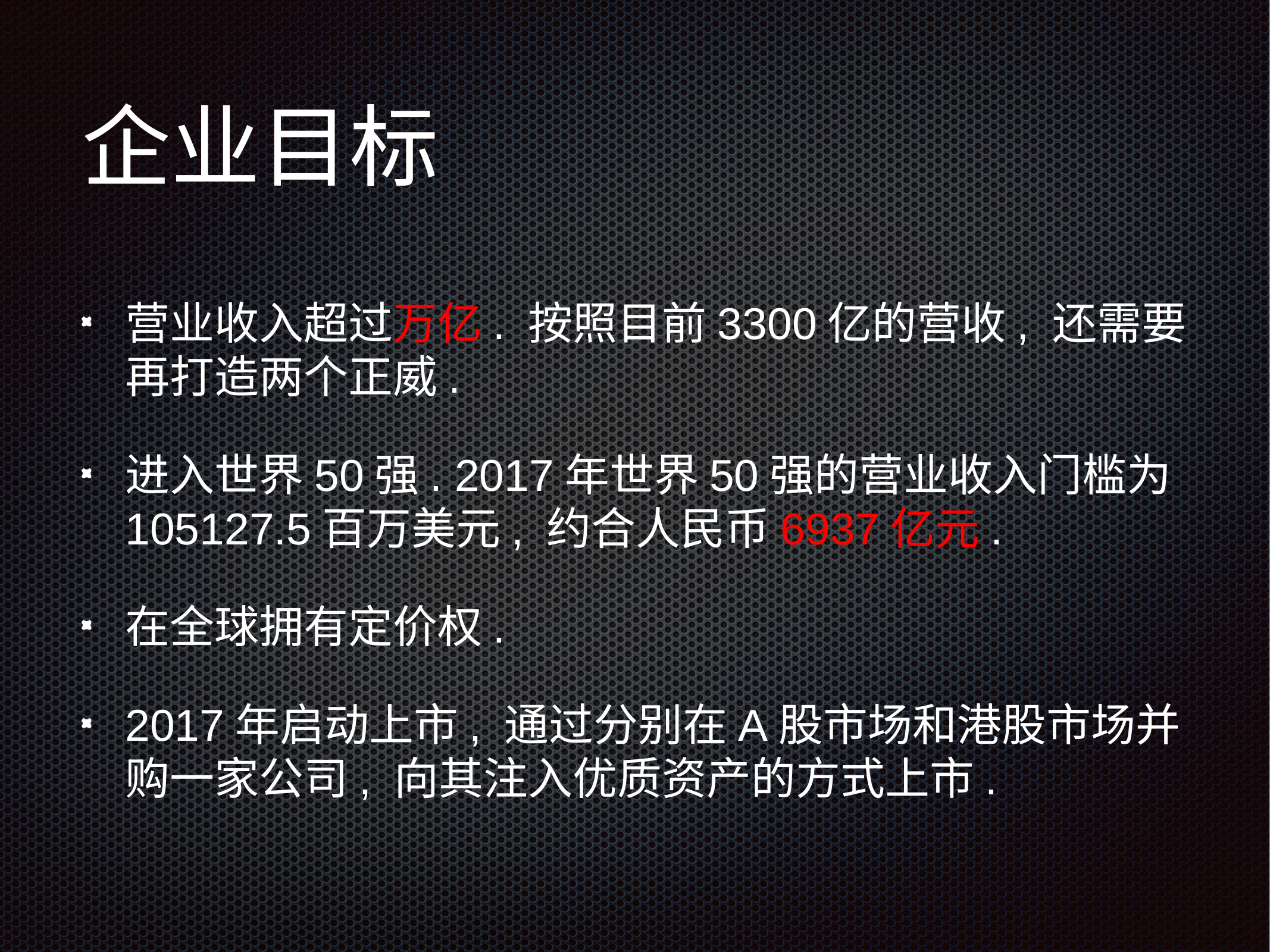

# 企业目标
营业收入超过万亿. 按照目前3300亿的营收, 还需要再打造两个正威.
进入世界50强. 2017年世界50强的营业收入门槛为105127.5百万美元, 约合人民币6937亿元.
在全球拥有定价权.
2017年启动上市, 通过分别在A股市场和港股市场并购一家公司, 向其注入优质资产的方式上市.